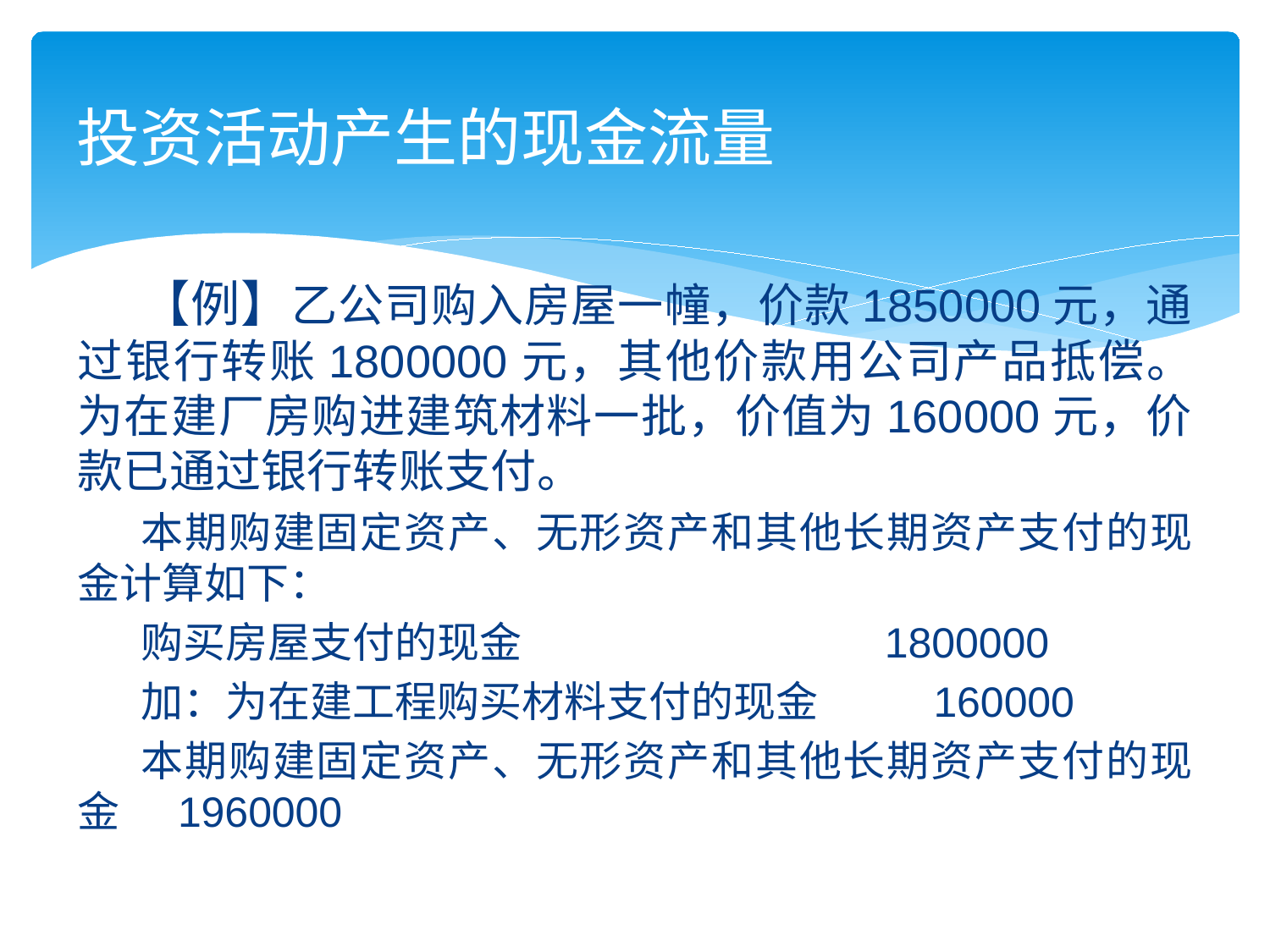

# 投资活动产生的现金流量
【例】乙公司购入房屋一幢，价款1850000元，通过银行转账1800000元，其他价款用公司产品抵偿。为在建厂房购进建筑材料一批，价值为160000元，价款已通过银行转账支付。
本期购建固定资产、无形资产和其他长期资产支付的现金计算如下：
购买房屋支付的现金                                     1800000
加：为在建工程购买材料支付的现金           160000
本期购建固定资产、无形资产和其他长期资产支付的现金     1960000